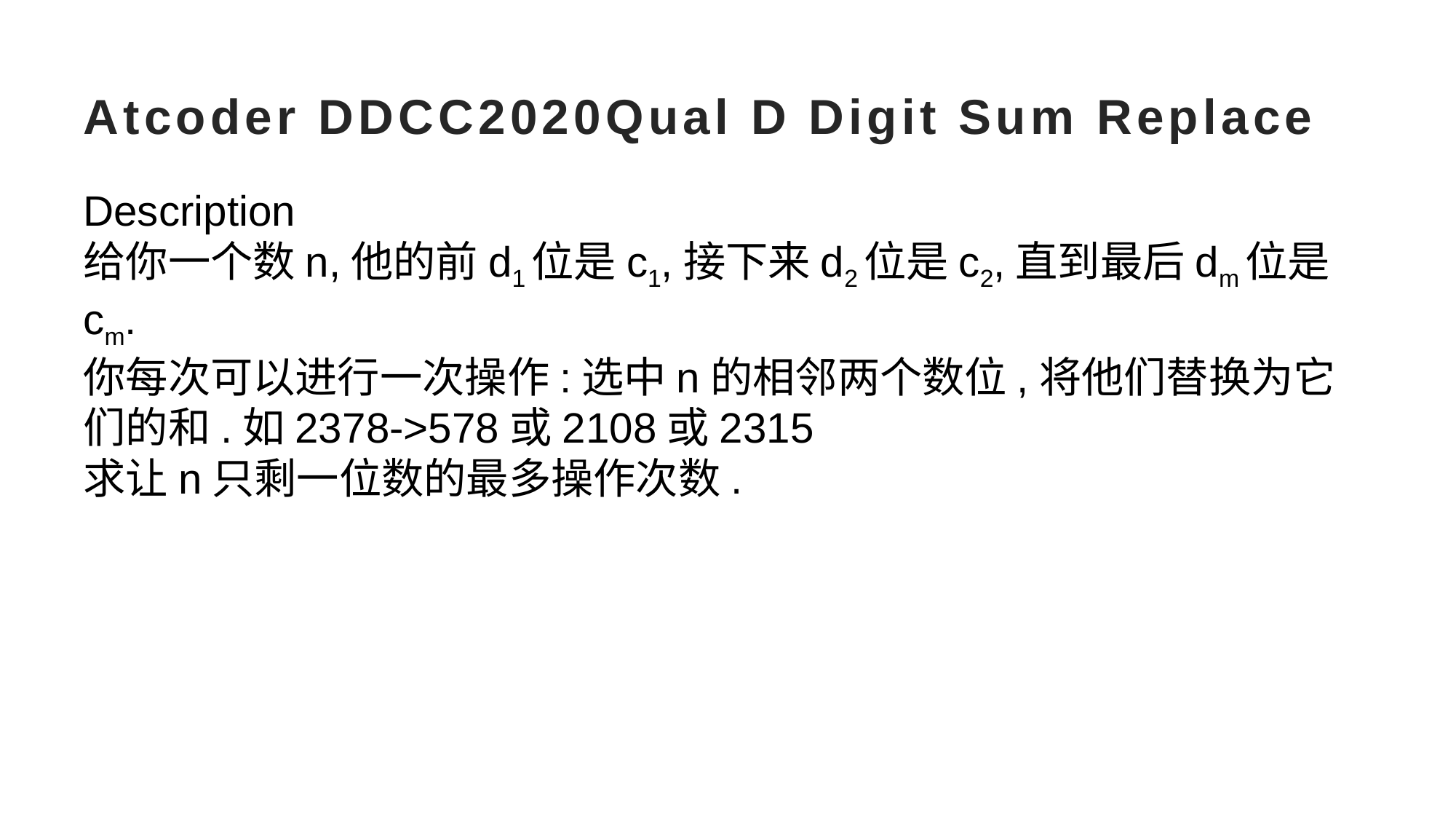

Description
给你一个数n,他的前d1位是c1,接下来d2位是c2,直到最后dm位是cm.
你每次可以进行一次操作:选中n的相邻两个数位,将他们替换为它们的和.如2378->578或2108或2315
求让n只剩一位数的最多操作次数.
# Atcoder DDCC2020Qual D Digit Sum Replace